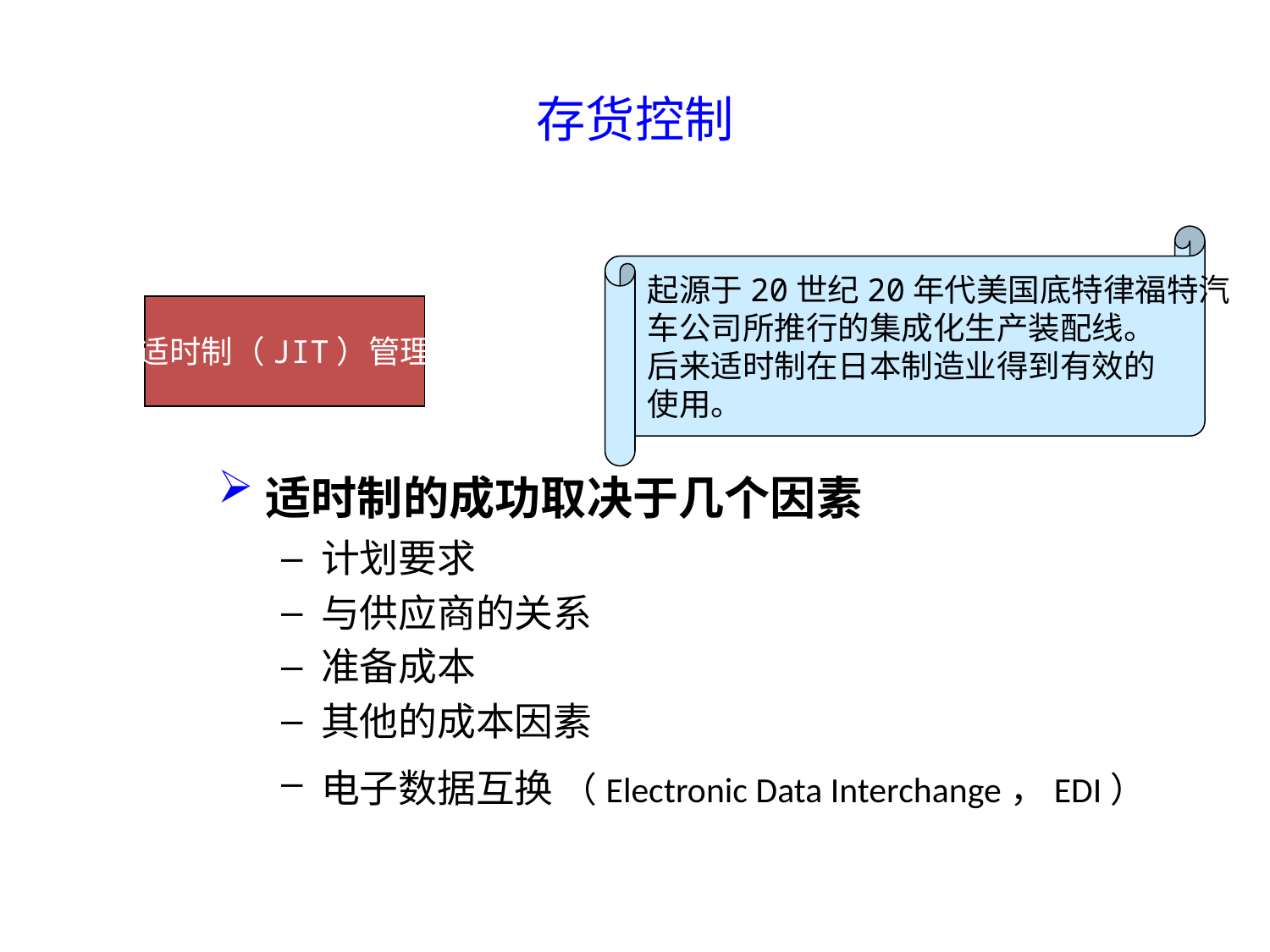

存货控制
起源于20世纪20年代美国底特律福特汽
车公司所推行的集成化生产装配线。
后来适时制在日本制造业得到有效的
使用。
适时制（JIT）管理
适时制的成功取决于几个因素
计划要求
与供应商的关系
准备成本
其他的成本因素
电子数据互换 （Electronic Data Interchange，EDI）